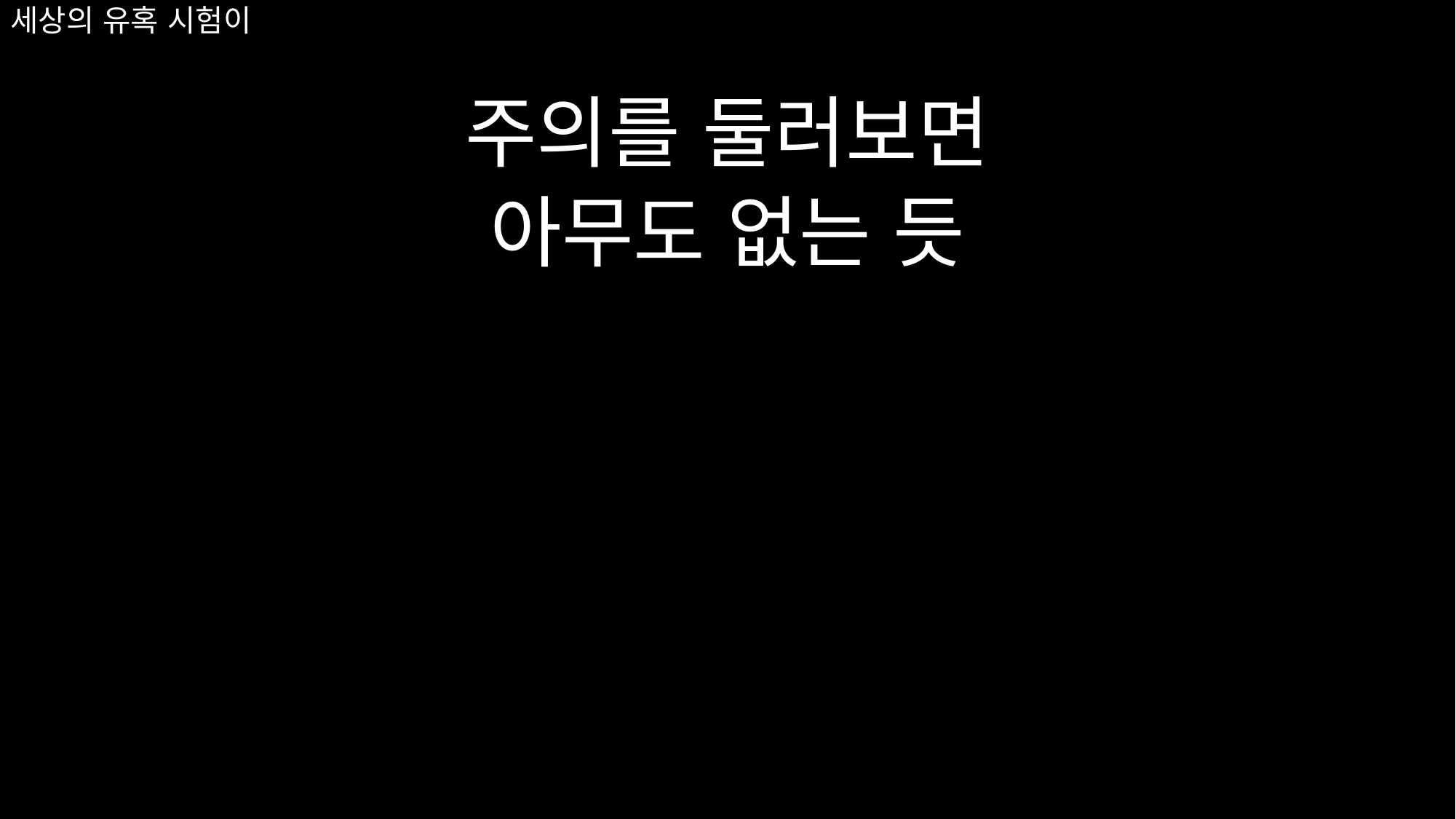

# 세상의 유혹 시험이
주의를 둘러보면
아무도 없는 듯